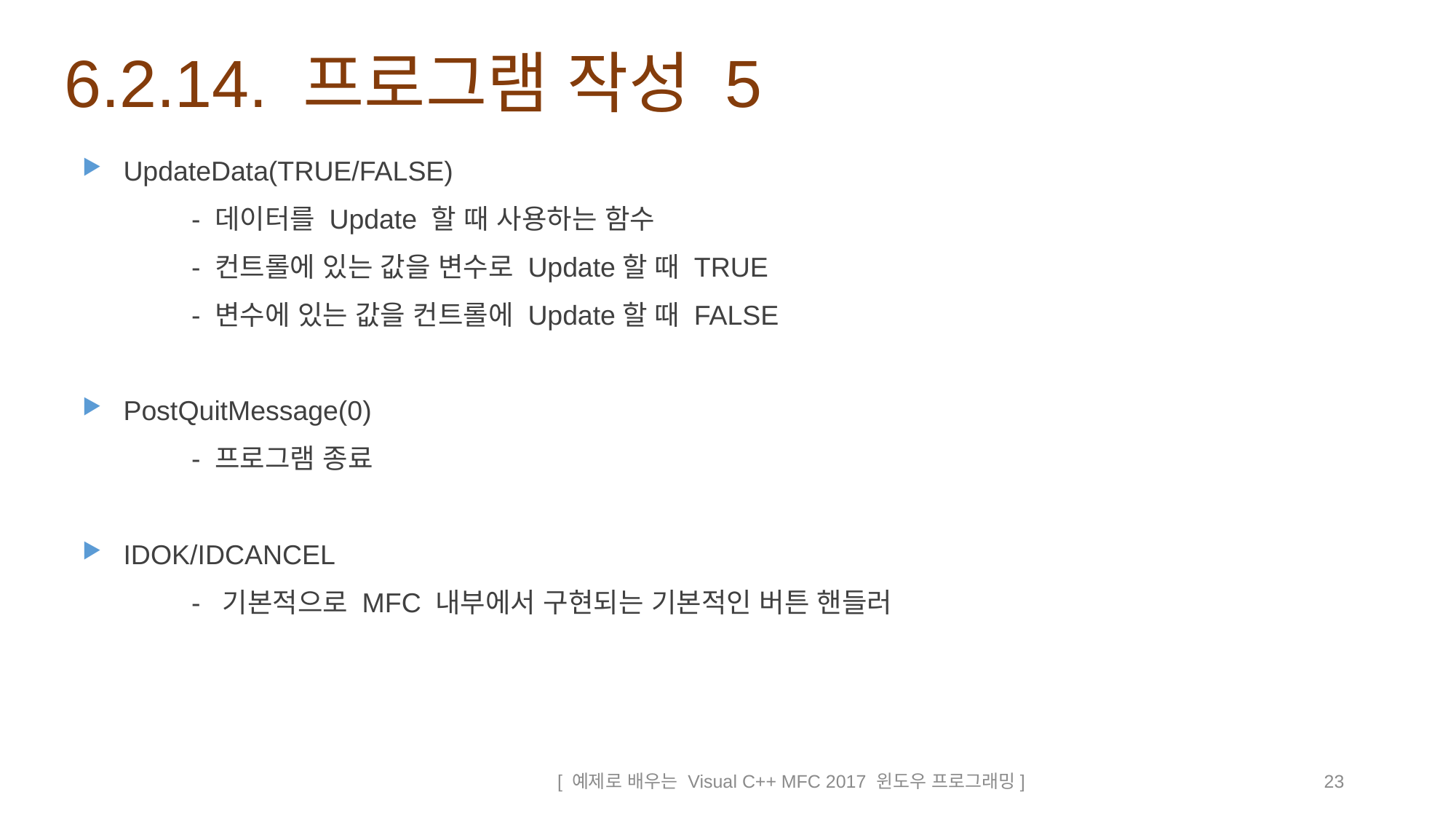

# 6.2.14. 프로그램 작성 5

UpdateData(TRUE/FALSE)
 	- 데이터를 Update 할 때 사용하는 함수
	- 컨트롤에 있는 값을 변수로 Update할 때 TRUE
	- 변수에 있는 값을 컨트롤에 Update할 때 FALSE

PostQuitMessage(0)
	- 프로그램 종료

IDOK/IDCANCEL
	-  기본적으로 MFC 내부에서 구현되는 기본적인 버튼 핸들러

[ 예제로 배우는 Visual C++ MFC 2017 윈도우 프로그래밍]
23